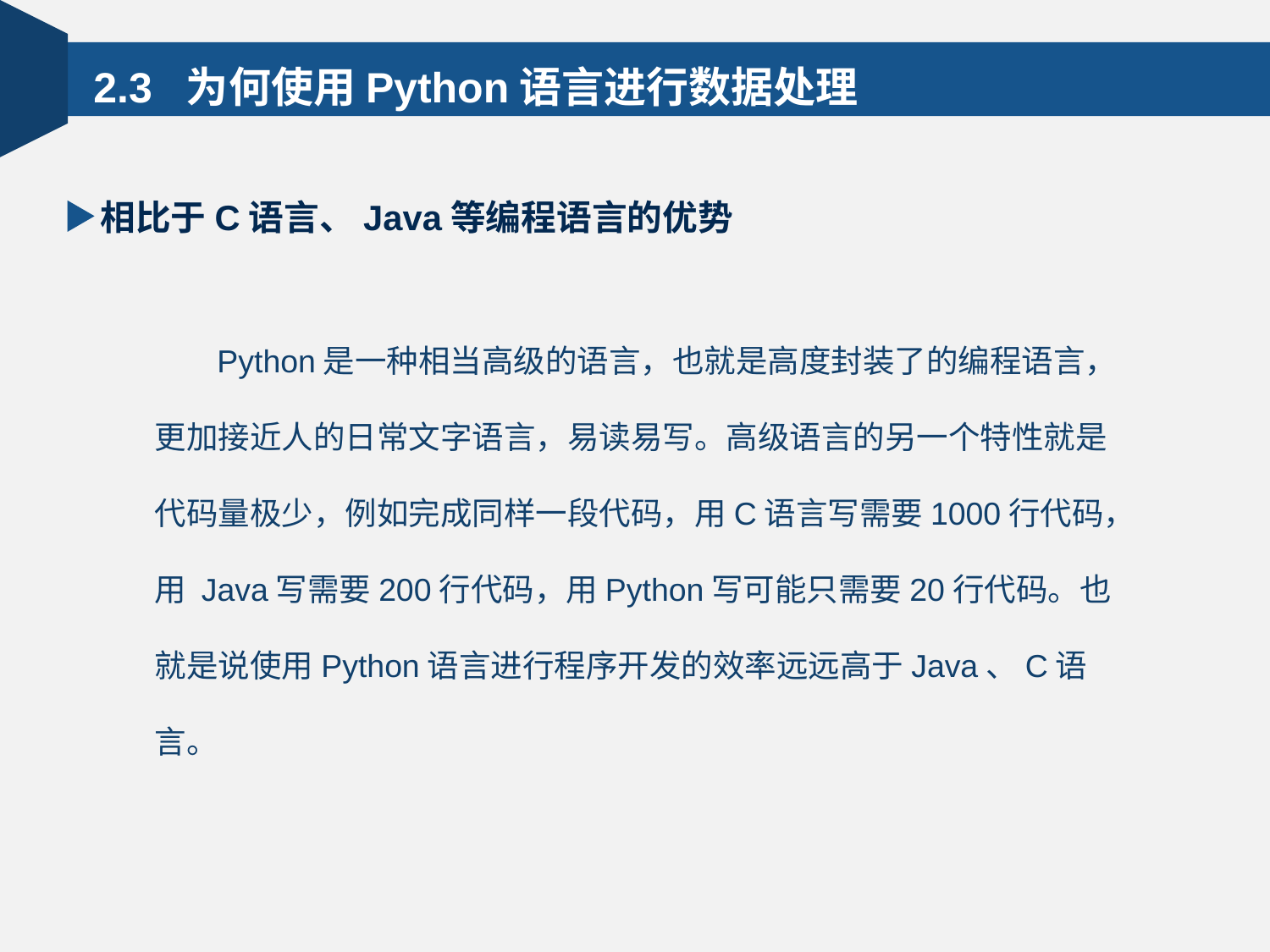

2.3  为何使用Python语言进行数据处理

相比于C语言、Java等编程语言的优势

       Python是一种相当高级的语言，也就是高度封装了的编程语言，更加接近人的日常文字语言，易读易写。高级语言的另一个特性就是代码量极少，例如完成同样一段代码，用C语言写需要1000行代码，用 Java写需要200行代码，用Python写可能只需要20行代码。也就是说使用Python语言进行程序开发的效率远远高于Java、C语言。